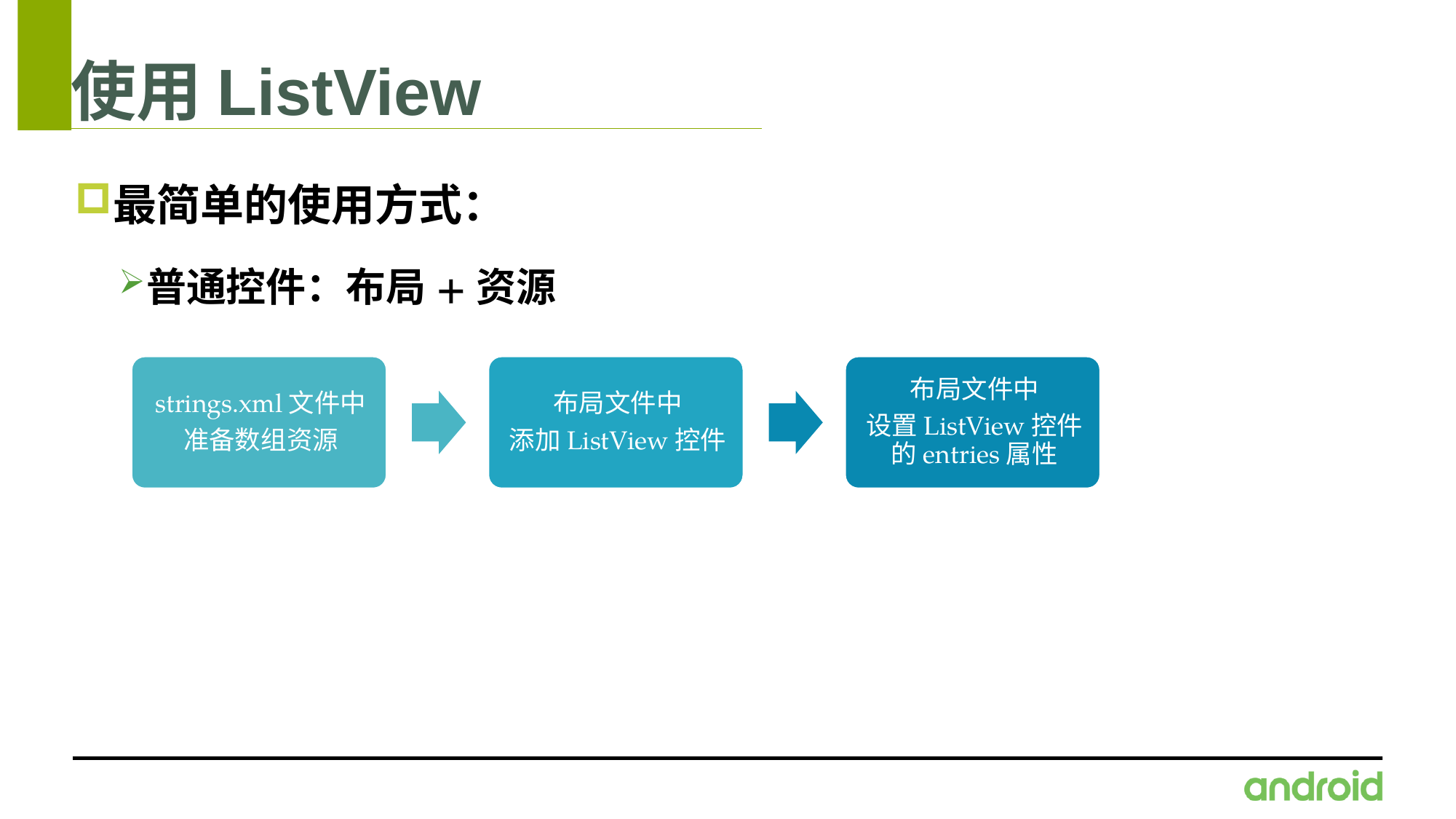

# 使用ListView
最简单的使用方式：
普通控件：布局+资源

strings.xml文件中
准备数组资源

布局文件中
添加ListView控件

布局文件中
设置ListView控件的entries属性